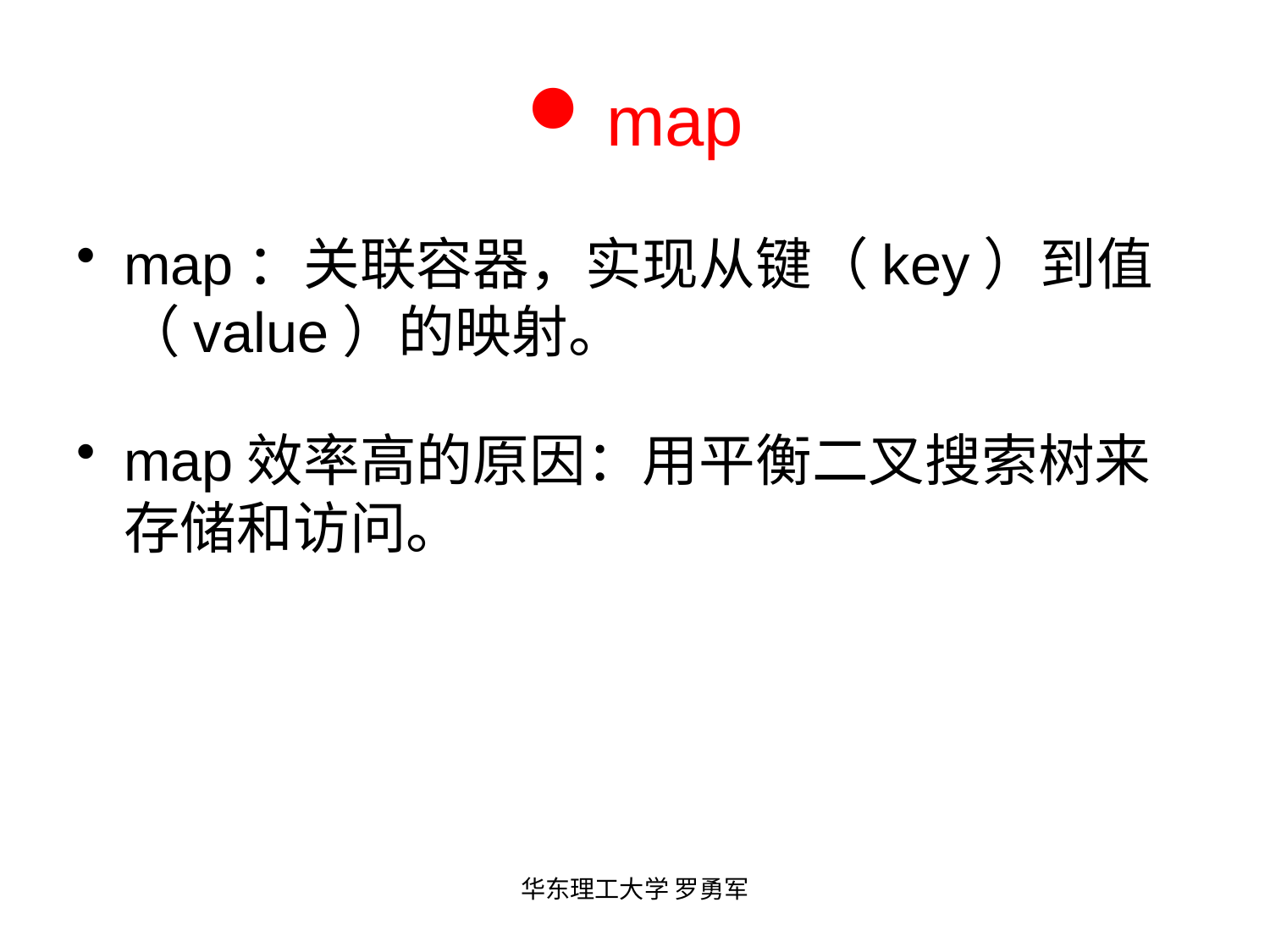

# map
map：关联容器，实现从键（key）到值（value）的映射。

map效率高的原因：用平衡二叉搜索树来存储和访问。

华东理工大学 罗勇军